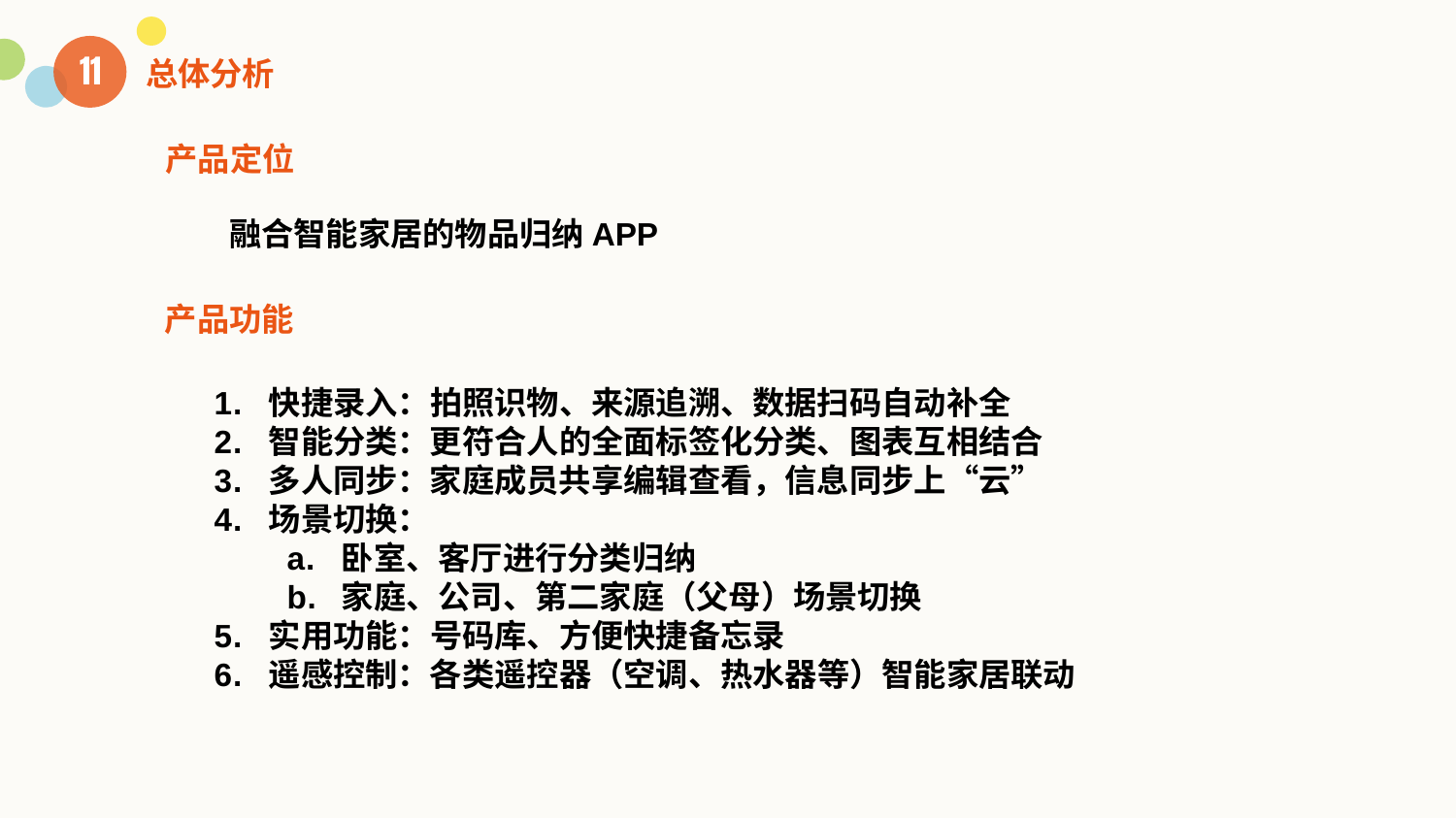

11
总体分析

产品定位
 融合智能家居的物品归纳APP
产品功能
快捷录入：拍照识物、来源追溯、数据扫码自动补全
智能分类：更符合人的全面标签化分类、图表互相结合
多人同步：家庭成员共享编辑查看，信息同步上“云”
场景切换：
卧室、客厅进行分类归纳
家庭、公司、第二家庭（父母）场景切换
实用功能：号码库、方便快捷备忘录
遥感控制：各类遥控器（空调、热水器等）智能家居联动